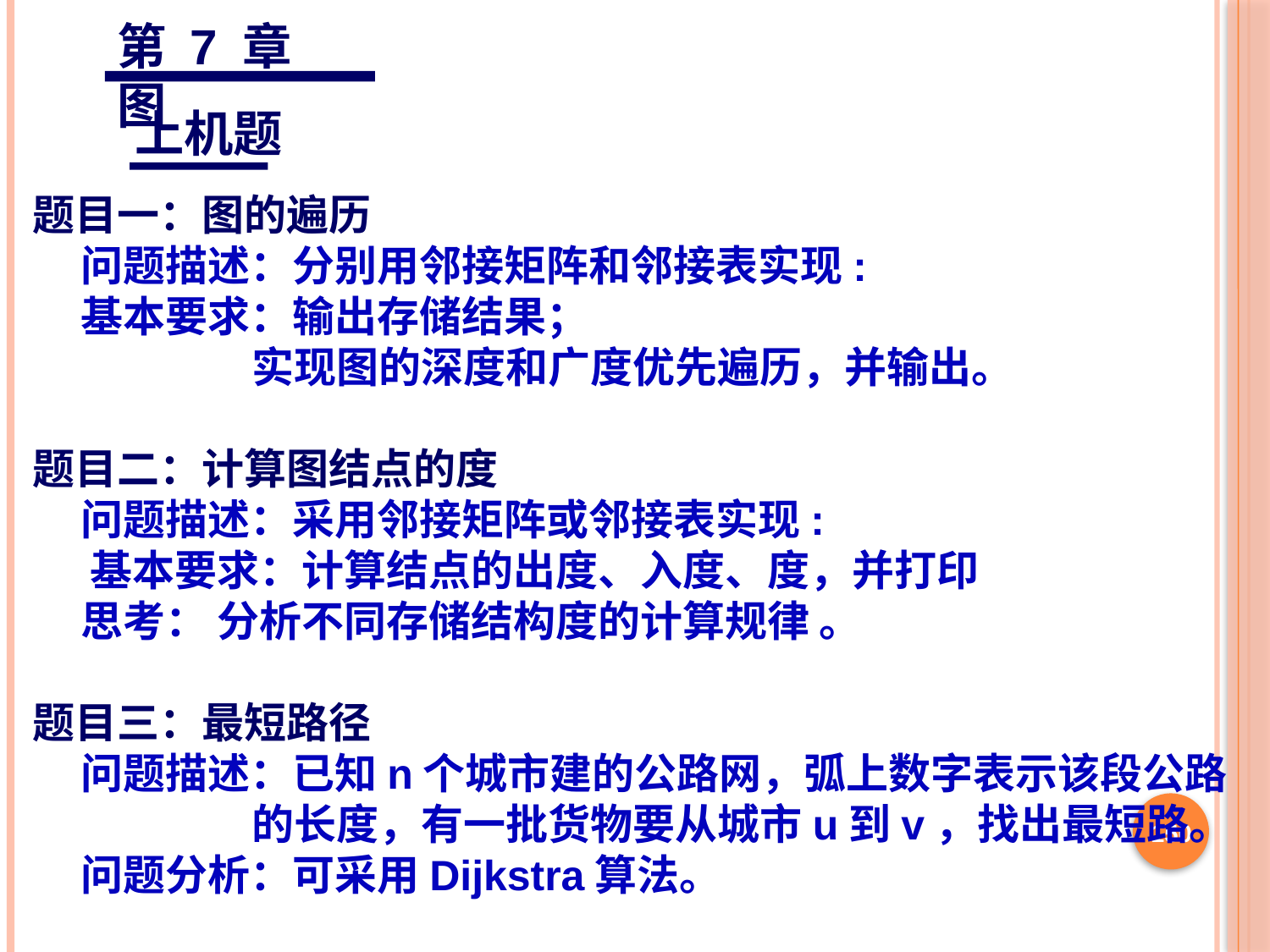

第 7 章  图

 上机题

题目一：图的遍历
    问题描述：分别用邻接矩阵和邻接表实现:
    基本要求：输出存储结果；
                      实现图的深度和广度优先遍历，并输出。

题目二：计算图结点的度
    问题描述：采用邻接矩阵或邻接表实现:
    基本要求：计算结点的出度、入度、度，并打印
    思考： 分析不同存储结构度的计算规律 。

题目三：最短路径
    问题描述：已知n个城市建的公路网，弧上数字表示该段公路
                      的长度，有一批货物要从城市u到v，找出最短路。
    问题分析：可采用Dijkstra算法。
150